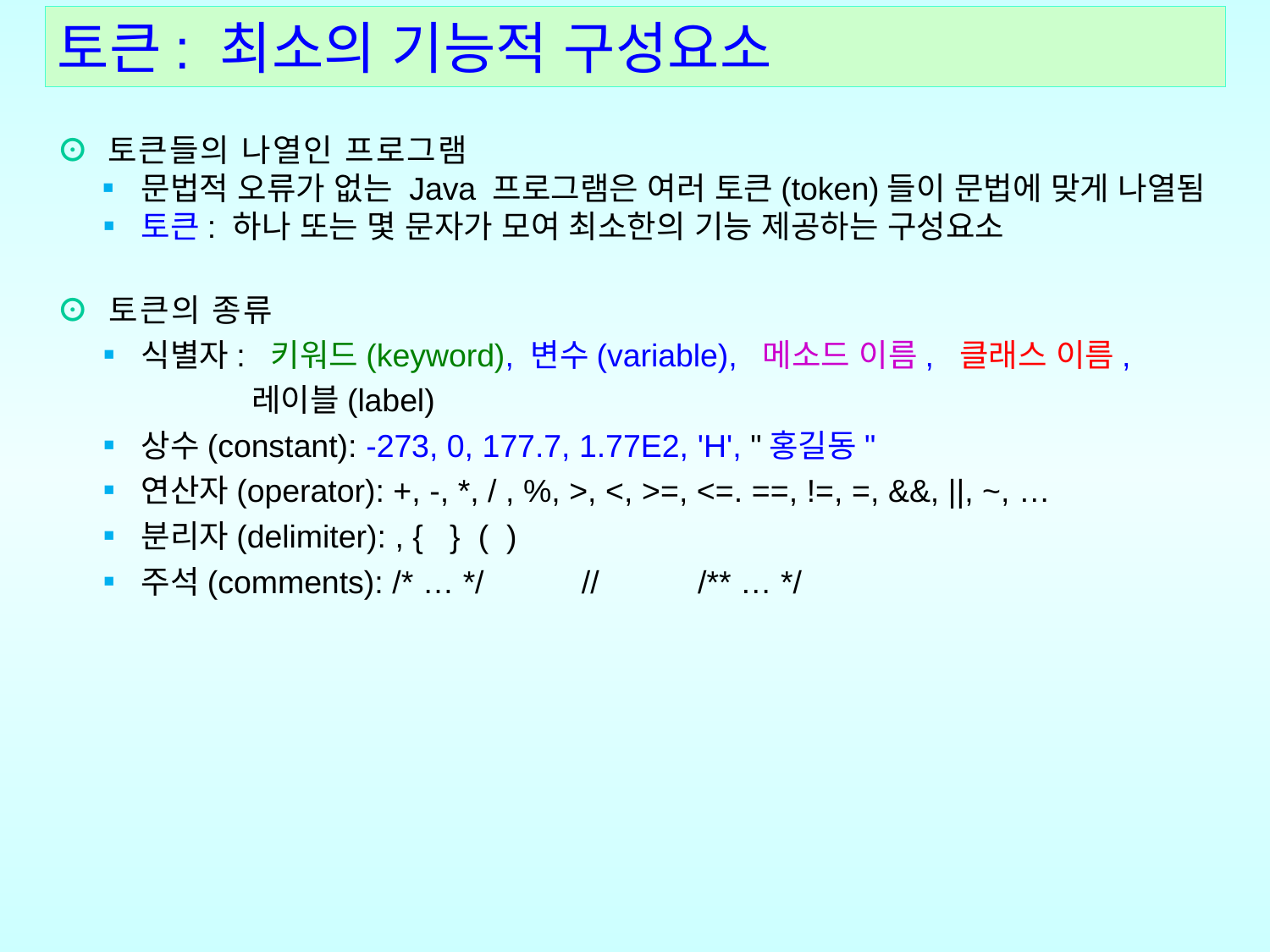

토큰: 최소의 기능적 구성요소
⊙ 토큰들의 나열인 프로그램
    ▪ 문법적 오류가 없는 Java 프로그램은 여러 토큰(token)들이 문법에 맞게 나열됨
    ▪ 토큰: 하나 또는 몇 문자가 모여 최소한의 기능 제공하는 구성요소

⊙ 토큰의 종류
    ▪ 식별자:  키워드(keyword), 변수(variable),  메소드 이름,  클래스 이름,
                     레이블(label)
    ▪ 상수(constant): -273, 0, 177.7, 1.77E2, 'H', "홍길동"
    ▪ 연산자(operator): +, -, *, / , %, >, <, >=, <=. ==, !=, =, &&, ||, ~, …
    ▪ 분리자(delimiter): , {   }  (  )
    ▪ 주석(comments): /* … */           //           /** … */